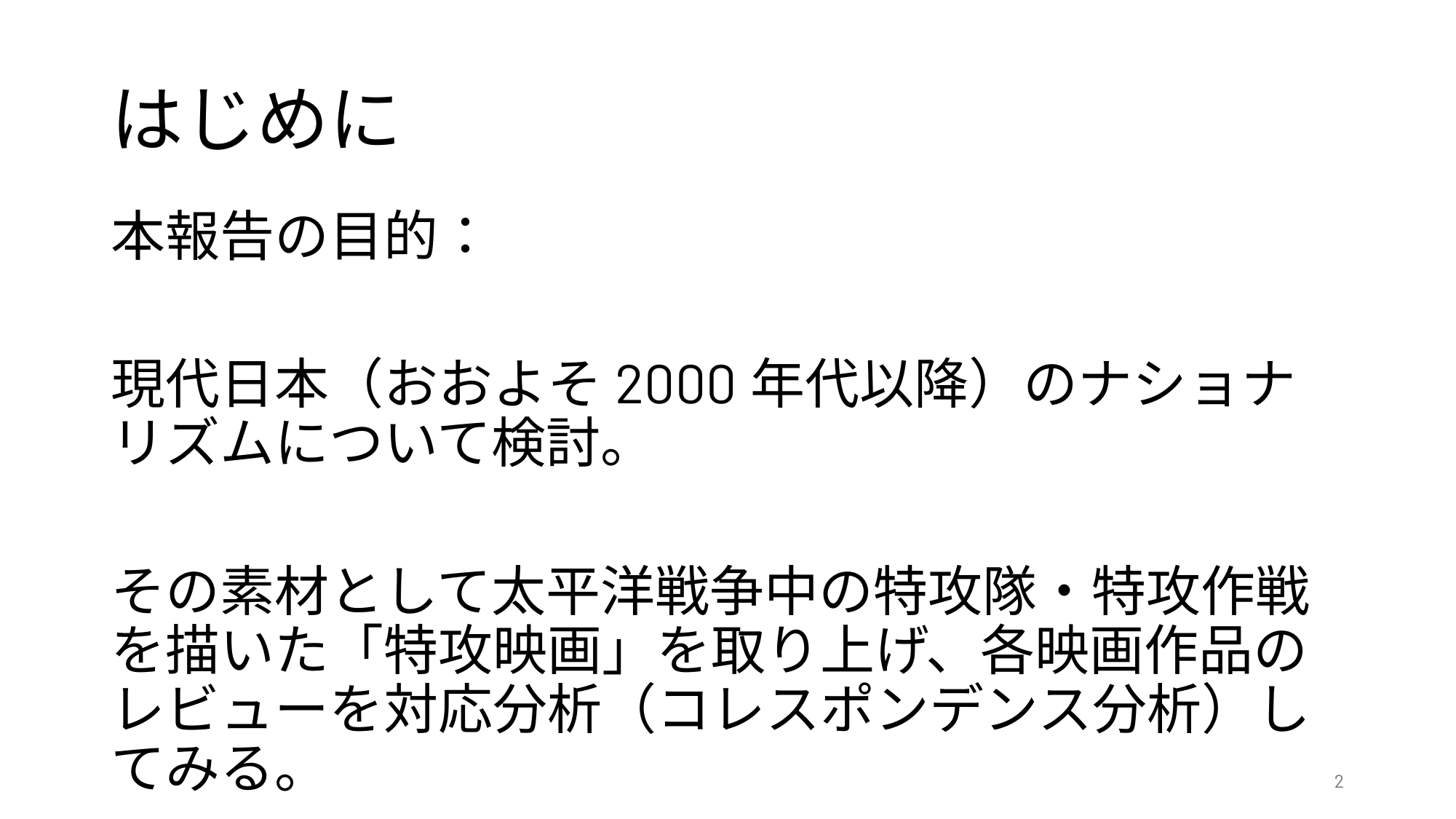

# はじめに
本報告の目的：

現代日本（おおよそ2000年代以降）のナショナリズムについて検討。

その素材として太平洋戦争中の特攻隊・特攻作戦を描いた「特攻映画」を取り上げ、各映画作品のレビューを対応分析（コレスポンデンス分析）してみる。

2